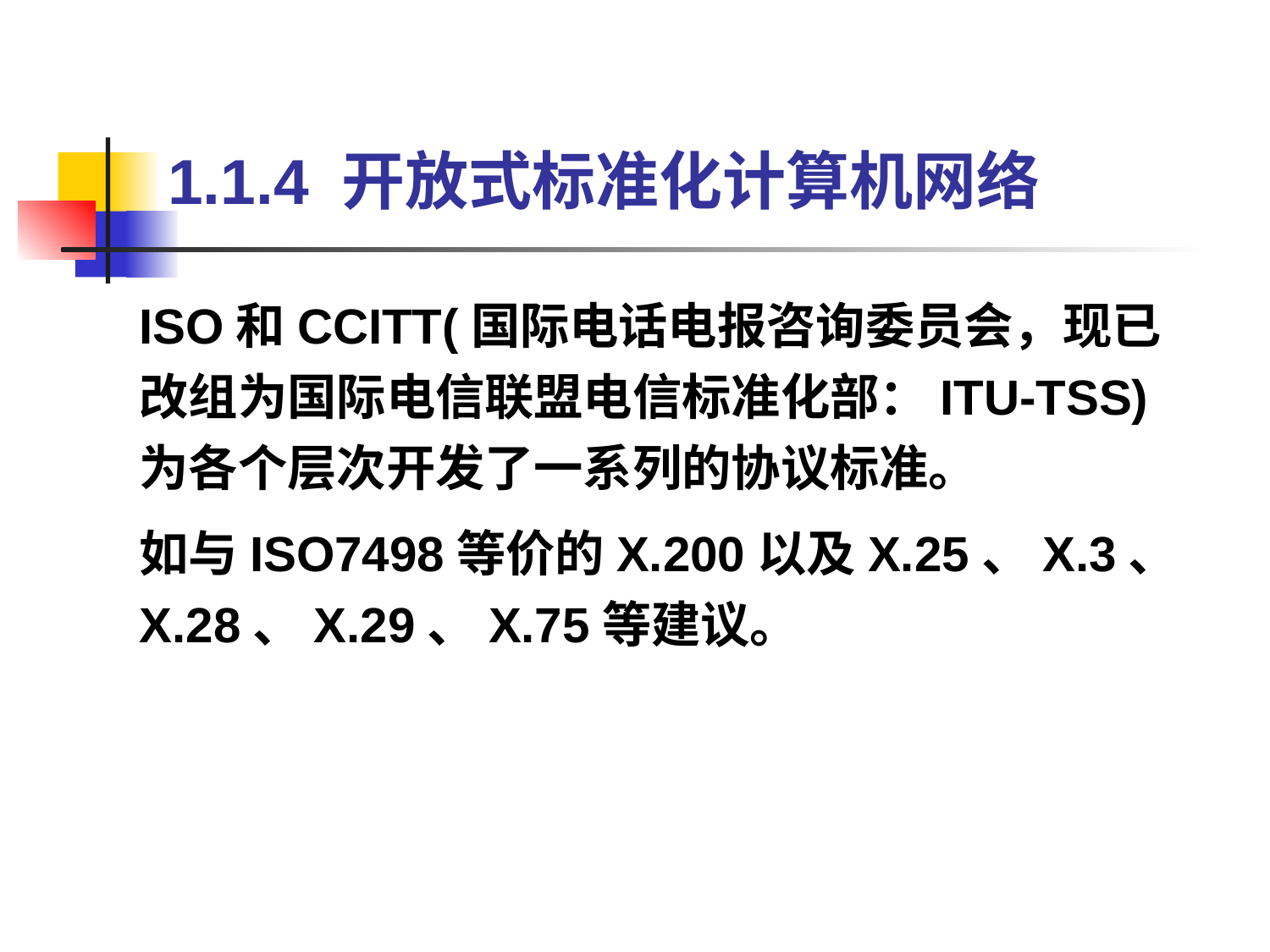

# 1.1.4 开放式标准化计算机网络
ISO和CCITT(国际电话电报咨询委员会，现已改组为国际电信联盟电信标准化部：ITU-TSS)为各个层次开发了一系列的协议标准。
如与ISO7498等价的X.200以及X.25、X.3、X.28、X.29、X.75等建议。